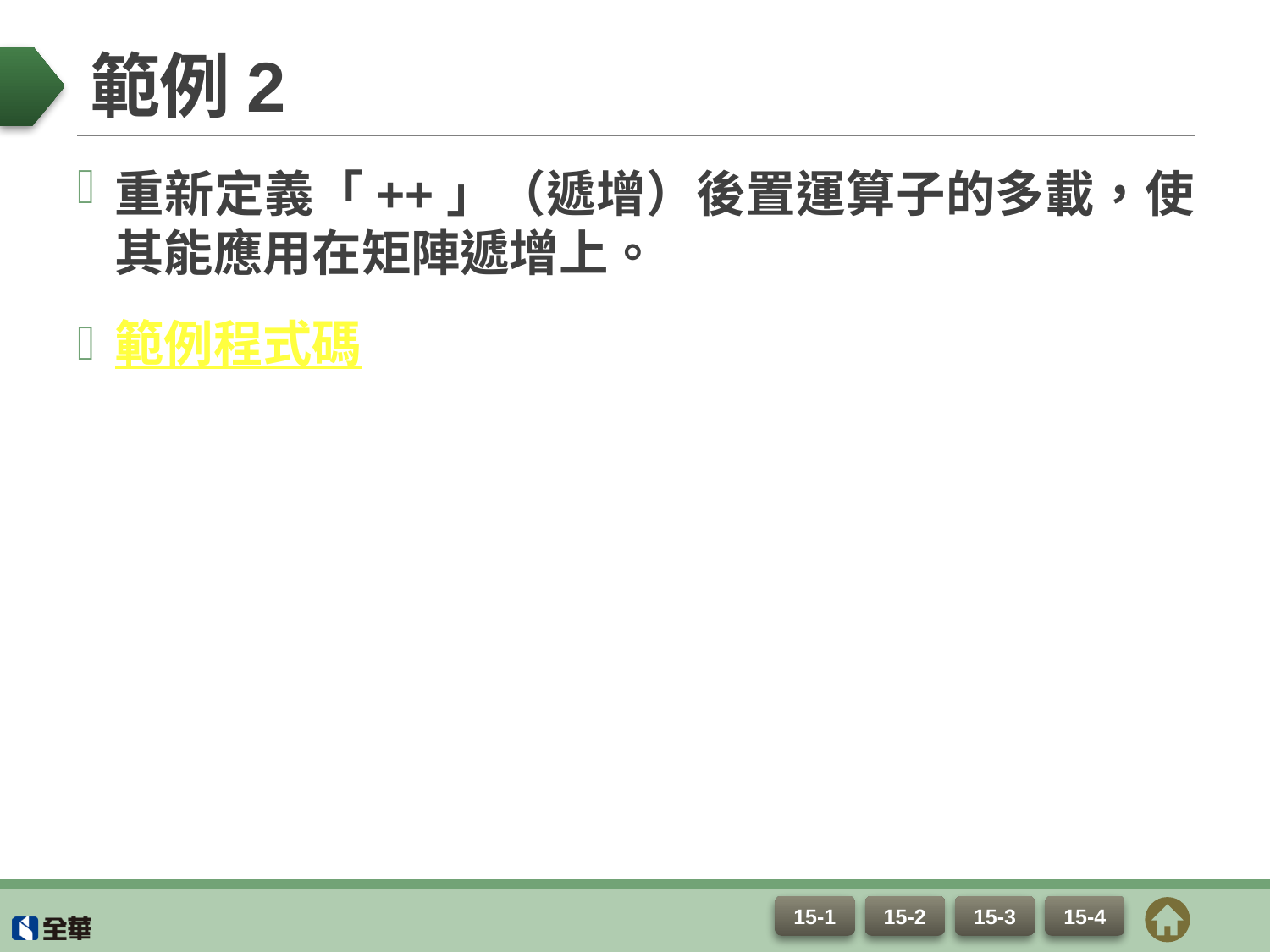

# 範例2
重新定義「++」（遞增）後置運算子的多載，使其能應用在矩陣遞增上。
範例程式碼